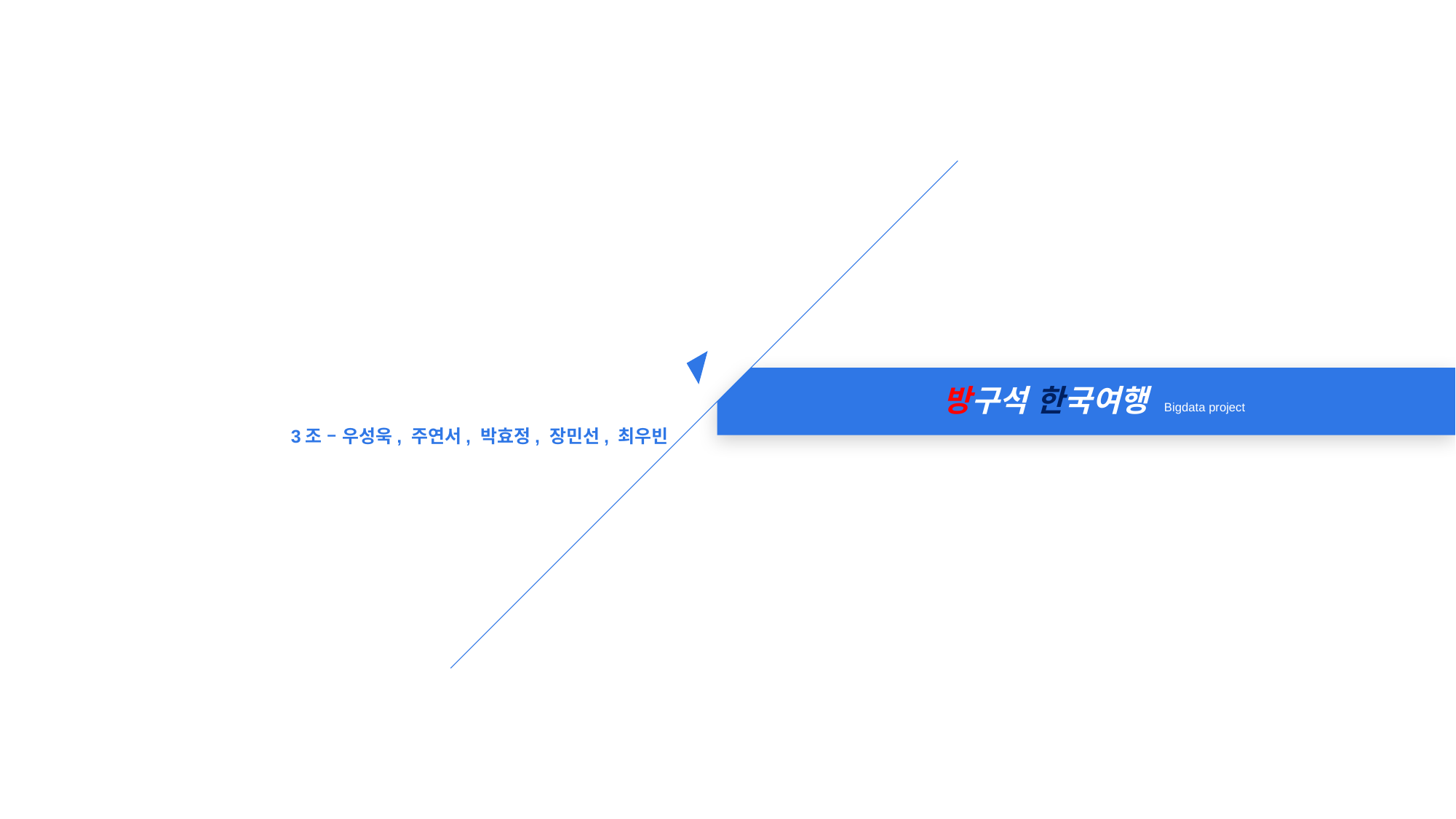

방구석 한국여행 Bigdata project
3조 – 우성욱, 주연서, 박효정, 장민선, 최우빈